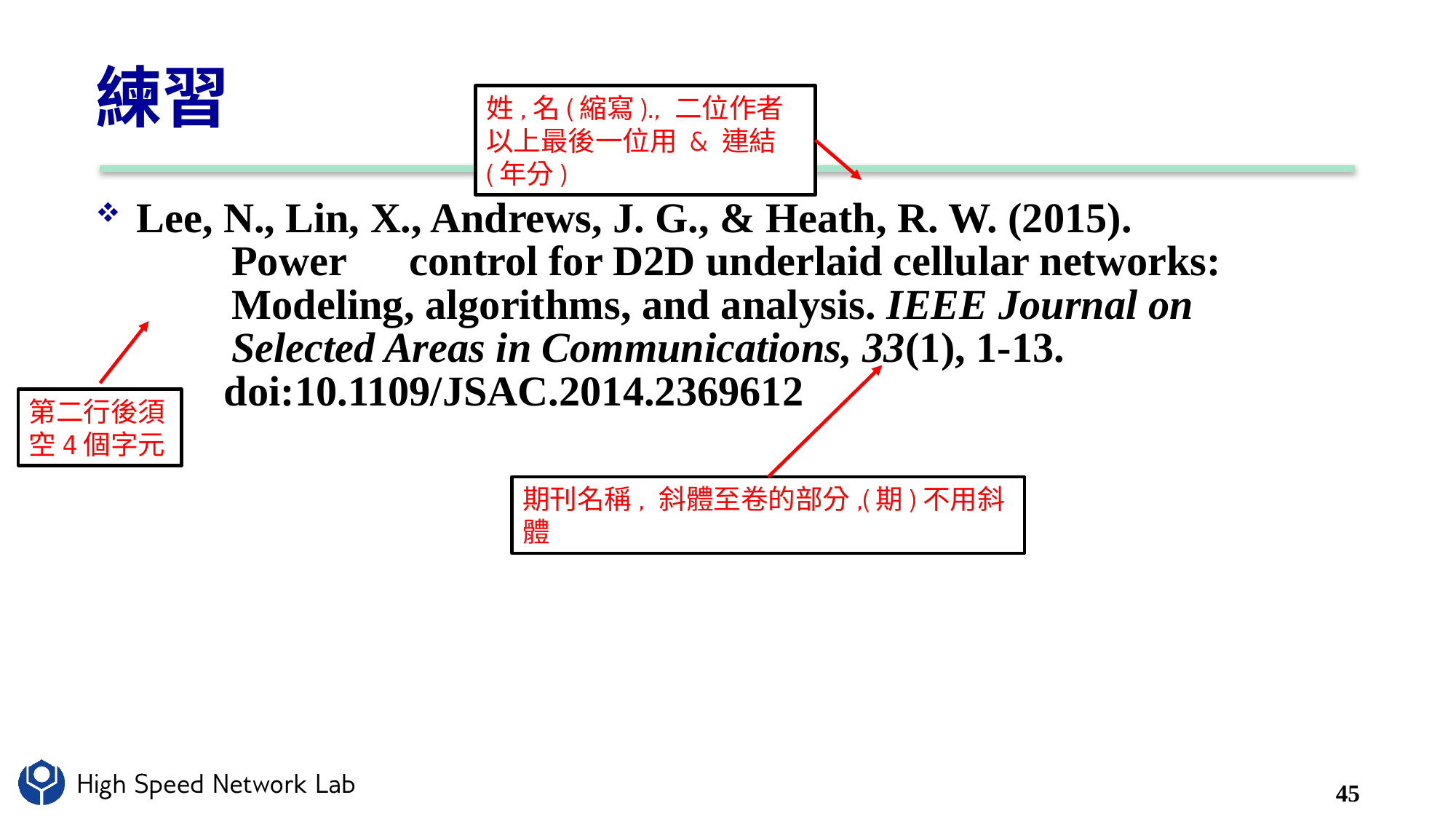

# 練習
姓,名(縮寫)., 二位作者以上最後一位用 & 連結(年分)
Lee, N., Lin, X., Andrews, J. G., & Heath, R. W. (2015).
　　Power　control for D2D underlaid cellular networks:
　　Modeling, algorithms, and analysis. IEEE Journal on
　　Selected Areas in Communications, 33(1), 1-13. 　
        doi:10.1109/JSAC.2014.2369612

第二行後須空4個字元
期刊名稱, 斜體至卷的部分,(期)不用斜體
45